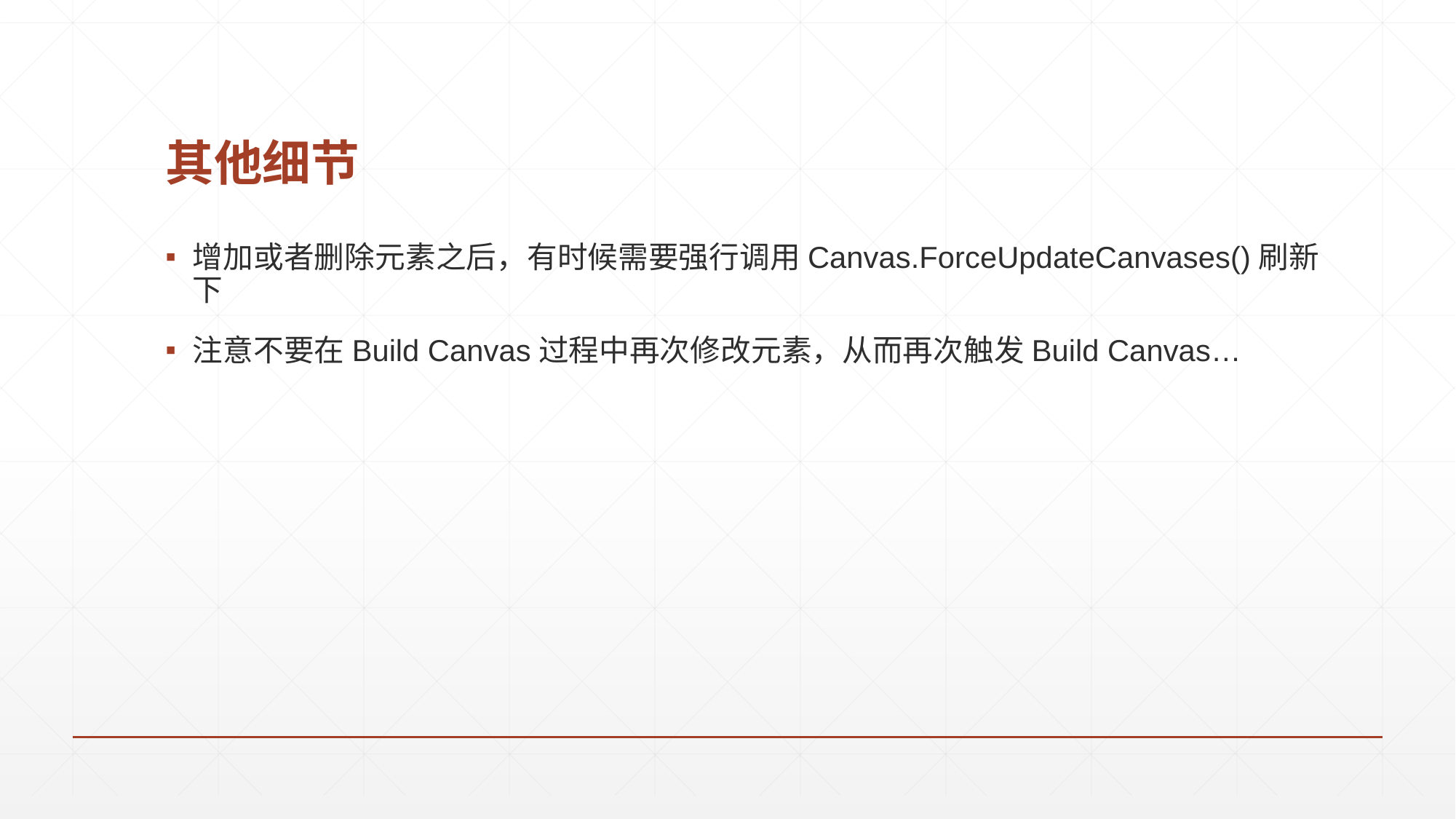

# 其他细节
增加或者删除元素之后，有时候需要强行调用Canvas.ForceUpdateCanvases()刷新下
注意不要在Build Canvas过程中再次修改元素，从而再次触发Build Canvas…